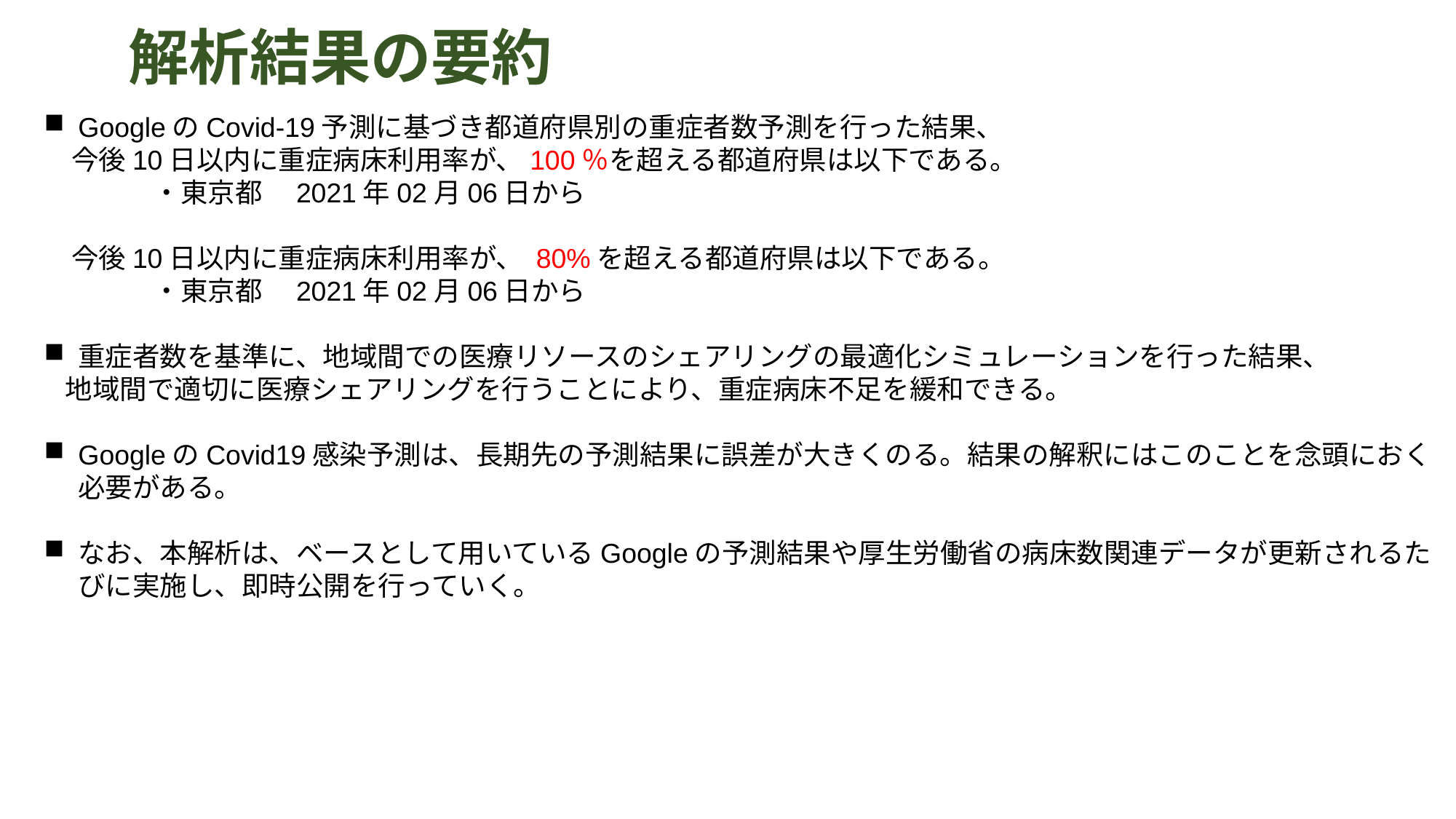

解析結果の要約
GoogleのCovid-19予測に基づき都道府県別の重症者数予測を行った結果、
　今後10日以内に重症病床利用率が、100％を超える都道府県は以下である。
	・東京都　2021年02月06日から

　今後10日以内に重症病床利用率が、 80%を超える都道府県は以下である。
	・東京都　2021年02月06日から

重症者数を基準に、地域間での医療リソースのシェアリングの最適化シミュレーションを行った結果、
地域間で適切に医療シェアリングを行うことにより、重症病床不足を緩和できる。

GoogleのCovid19感染予測は、長期先の予測結果に誤差が大きくのる。結果の解釈にはこのことを念頭におく必要がある。

なお、本解析は、ベースとして用いているGoogleの予測結果や厚生労働省の病床数関連データが更新されるたびに実施し、即時公開を行っていく。